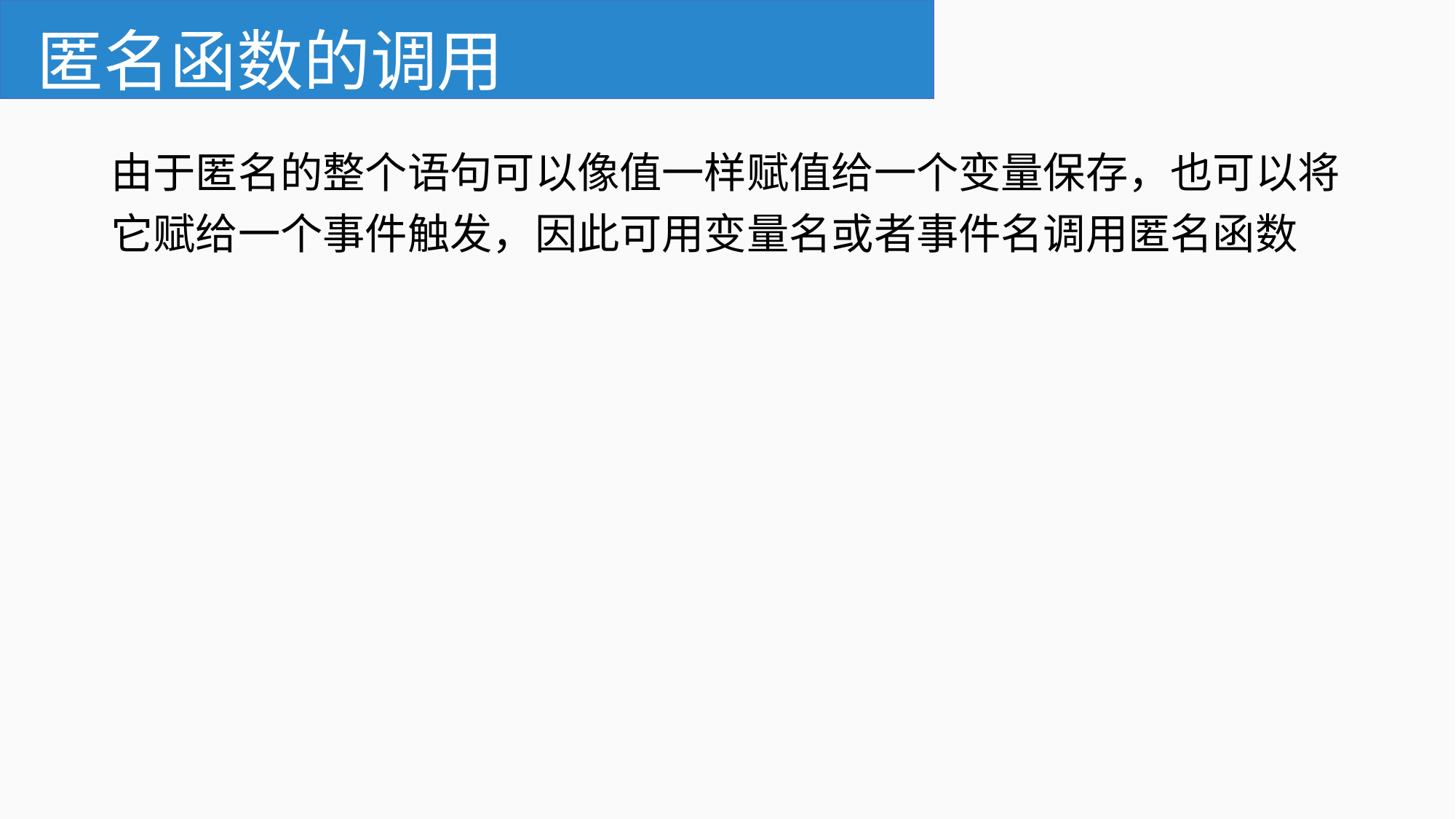

# 匿名函数的调用
由于匿名的整个语句可以像值一样赋值给一个变量保存，也可以将它赋给一个事件触发，因此可用变量名或者事件名调用匿名函数